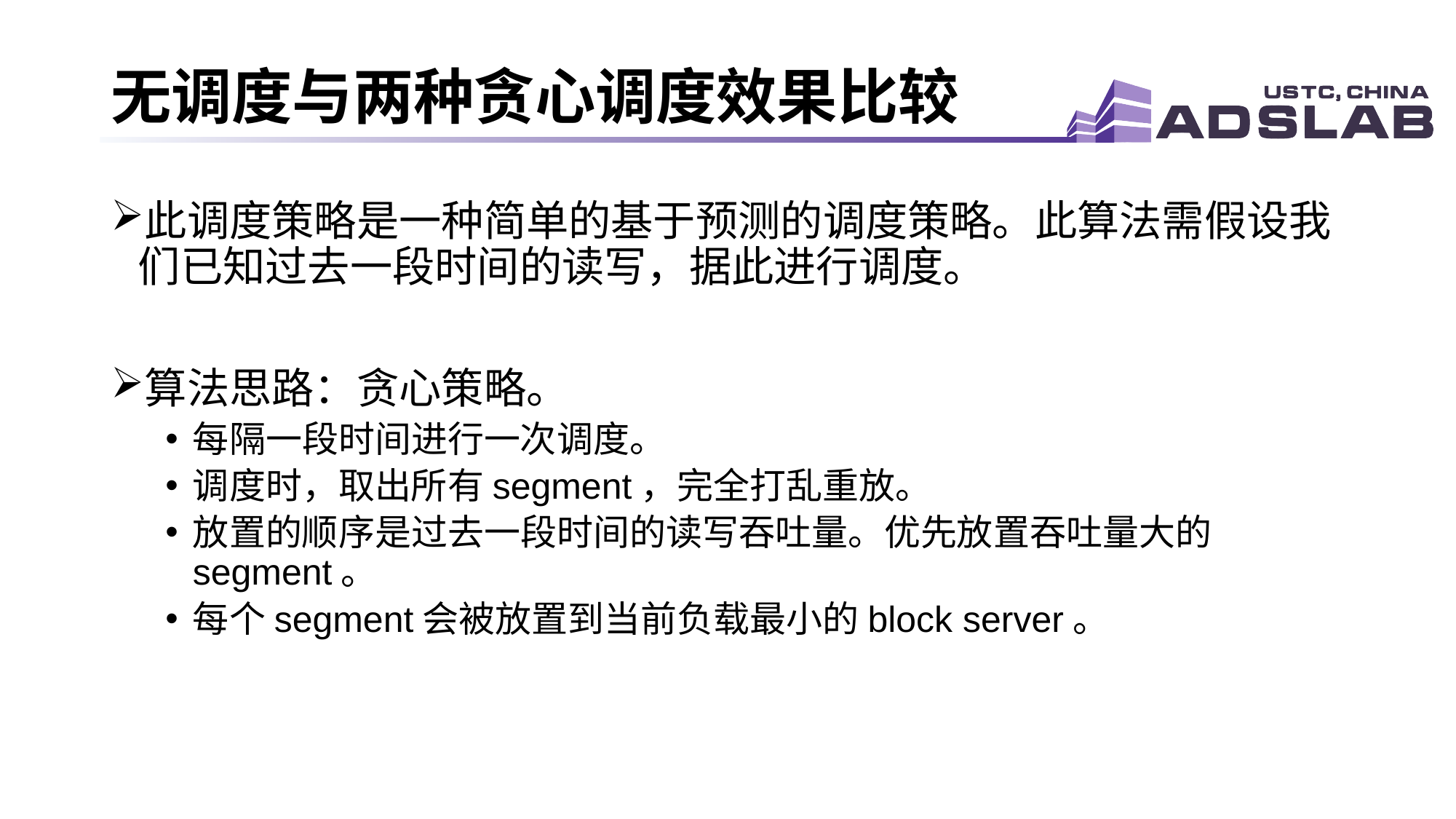

# 无调度与两种贪心调度效果比较
此调度策略是一种简单的基于预测的调度策略。此算法需假设我们已知过去一段时间的读写，据此进行调度。

算法思路：贪心策略。
每隔一段时间进行一次调度。
调度时，取出所有segment，完全打乱重放。
放置的顺序是过去一段时间的读写吞吐量。优先放置吞吐量大的segment。
每个segment会被放置到当前负载最小的block server。
33